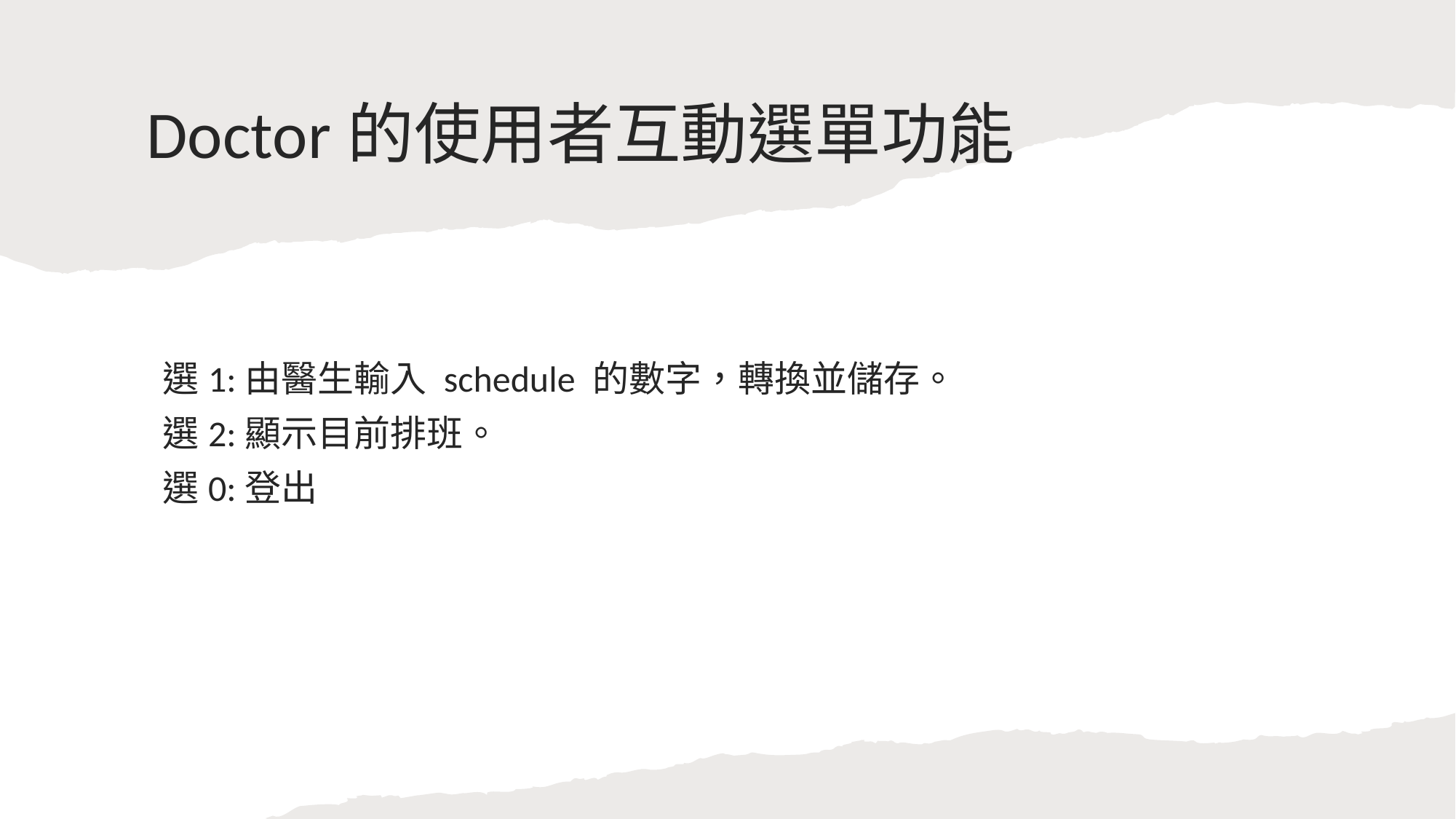

# Doctor的使用者互動選單功能
選1:由醫生輸入 schedule 的數字，轉換並儲存。
選2:顯示目前排班。
選0:登出